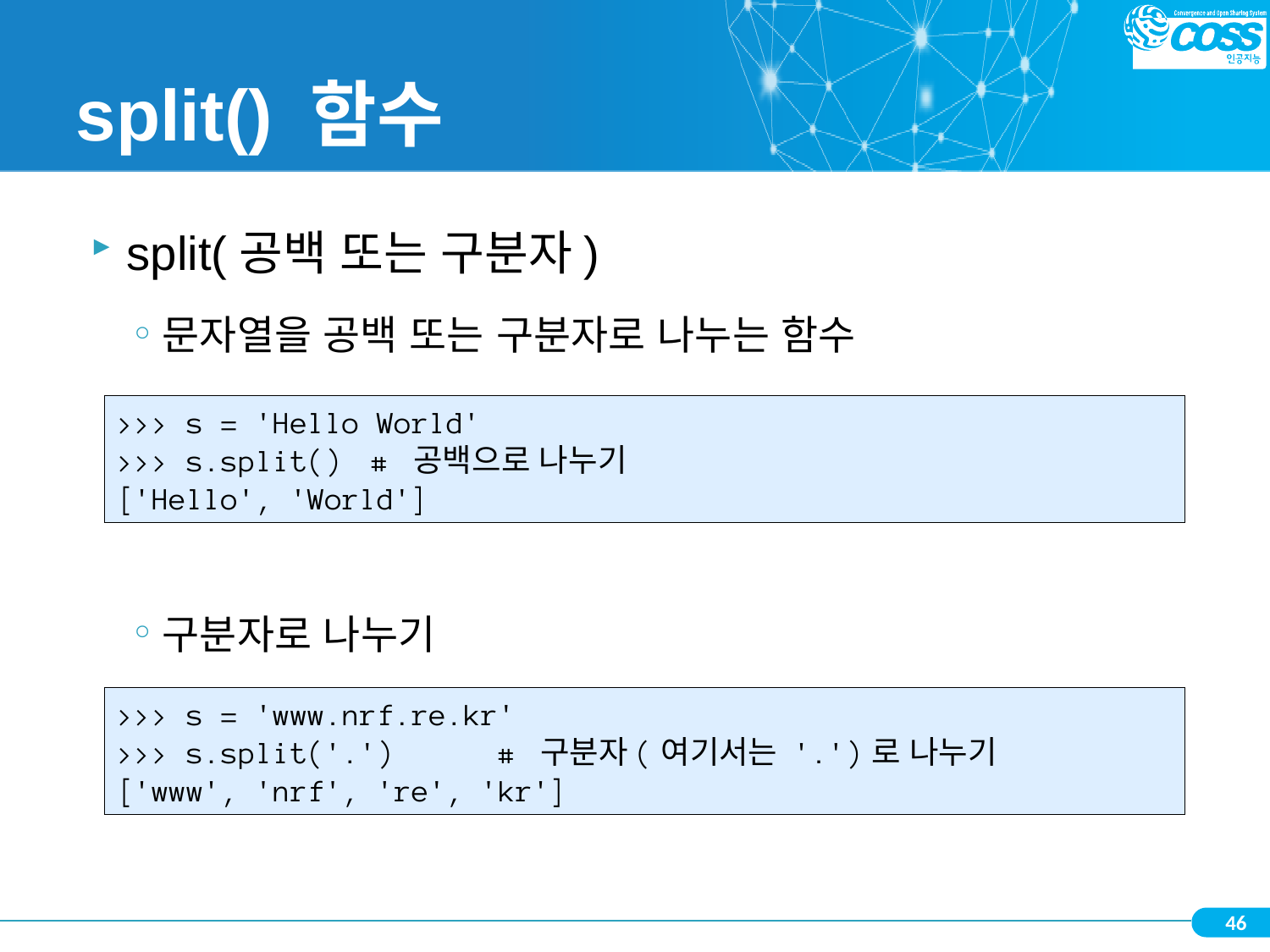

# split() 함수
split(공백 또는 구분자)
문자열을 공백 또는 구분자로 나누는 함수

구분자로 나누기
>>> s = 'Hello World'
>>> s.split()	# 공백으로 나누기
['Hello', 'World']
>>> s = 'www.nrf.re.kr'
>>> s.split('.') 	# 구분자(여기서는 '.')로 나누기
['www', 'nrf', 're', 'kr']